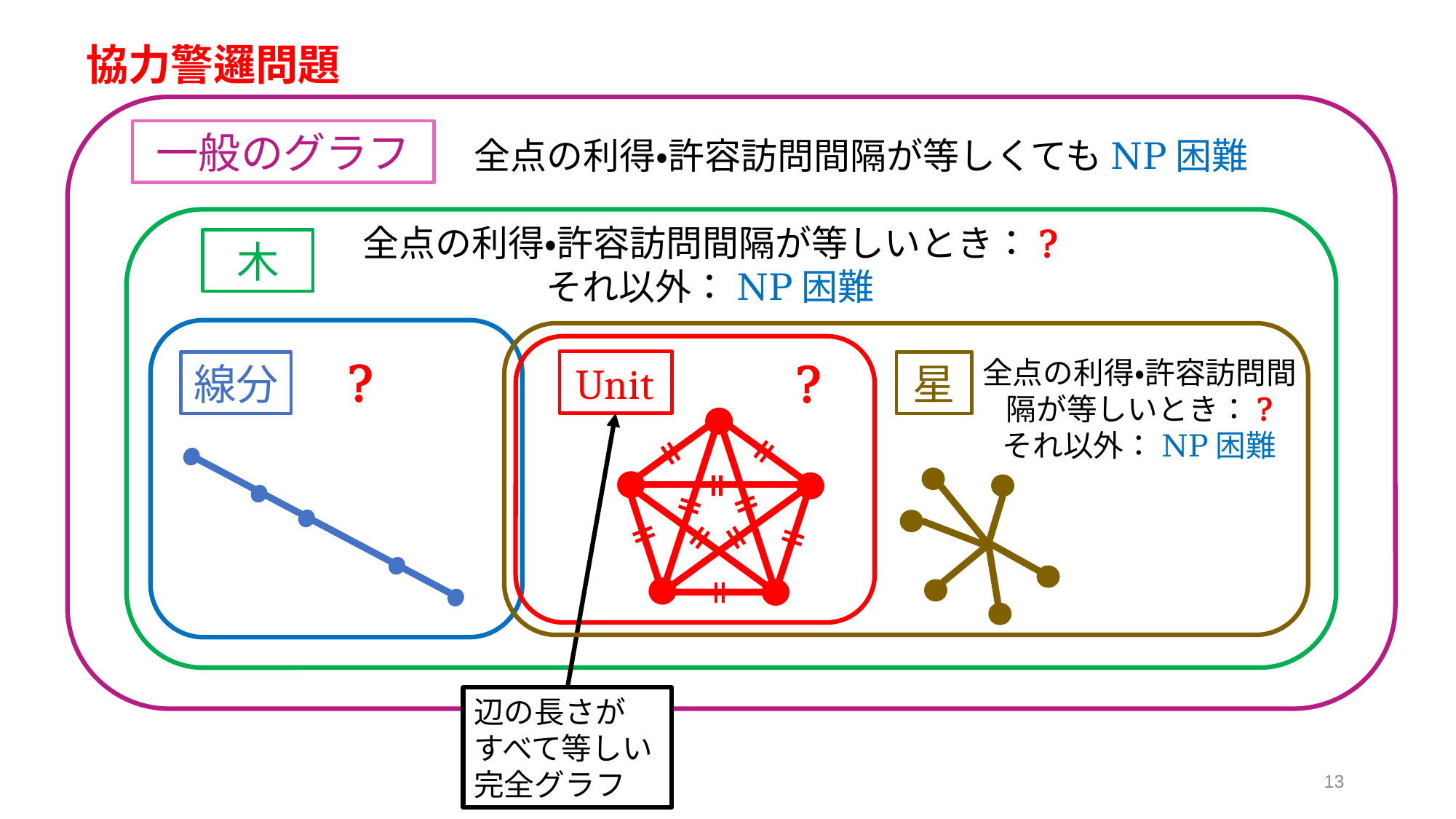

協力警邏問題

一般のグラフ
全点の利得・許容訪問間隔が等しくてもNP困難

木
全点の利得・許容訪問間隔が等しいとき：?
それ以外：NP困難

?
線分

?
全点の利得・許容訪問間隔が等しいとき：?
それ以外：NP困難
Unit
星

辺の長さが
すべて等しい
完全グラフ

13